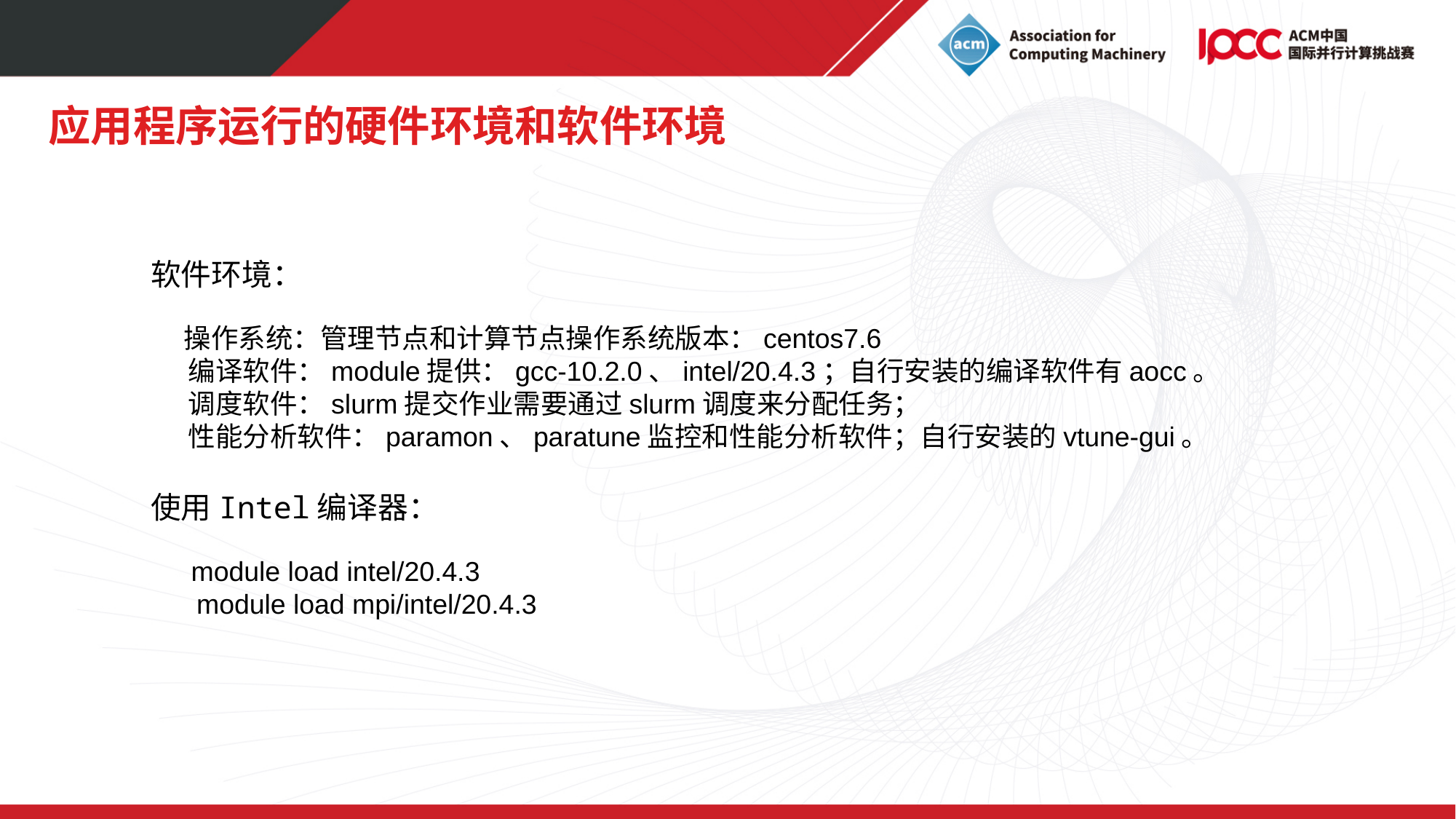

应用程序运行的硬件环境和软件环境
软件环境：
     操作系统：管理节点和计算节点操作系统版本：centos7.6
     编译软件：module提供：gcc-10.2.0、intel/20.4.3；自行安装的编译软件有aocc。
     调度软件：slurm提交作业需要通过slurm调度来分配任务；
     性能分析软件：paramon、paratune监控和性能分析软件；自行安装的vtune-gui。

使用Intel编译器：

      module load intel/20.4.3
      module load mpi/intel/20.4.3